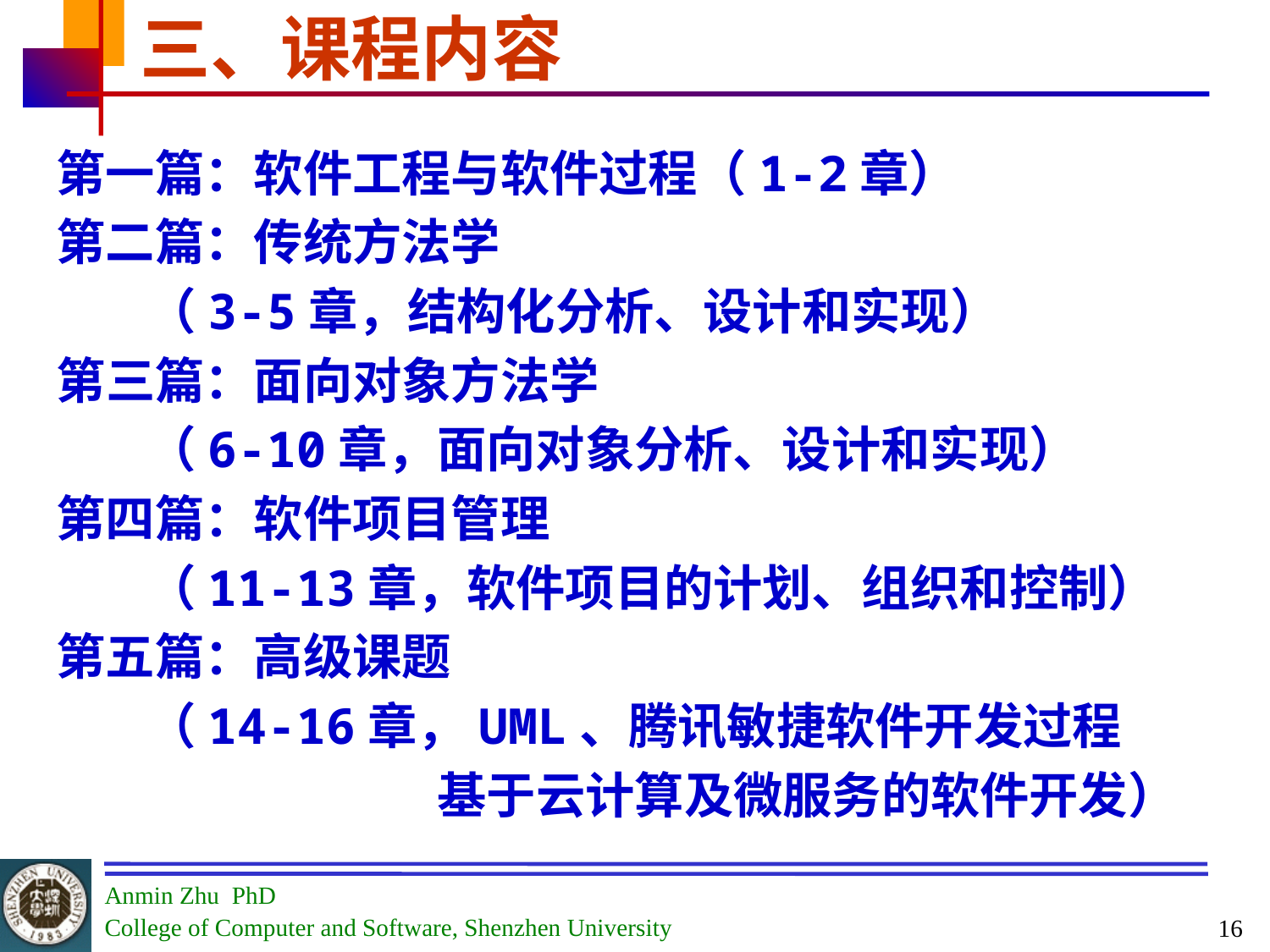

# 三、课程内容
第一篇：软件工程与软件过程（1-2章）
第二篇：传统方法学
       （3-5章，结构化分析、设计和实现）
第三篇：面向对象方法学
       （6-10章，面向对象分析、设计和实现）
第四篇：软件项目管理
       （11-13章，软件项目的计划、组织和控制）
第五篇：高级课题
       （14-16章，UML、腾讯敏捷软件开发过程
			基于云计算及微服务的软件开发）